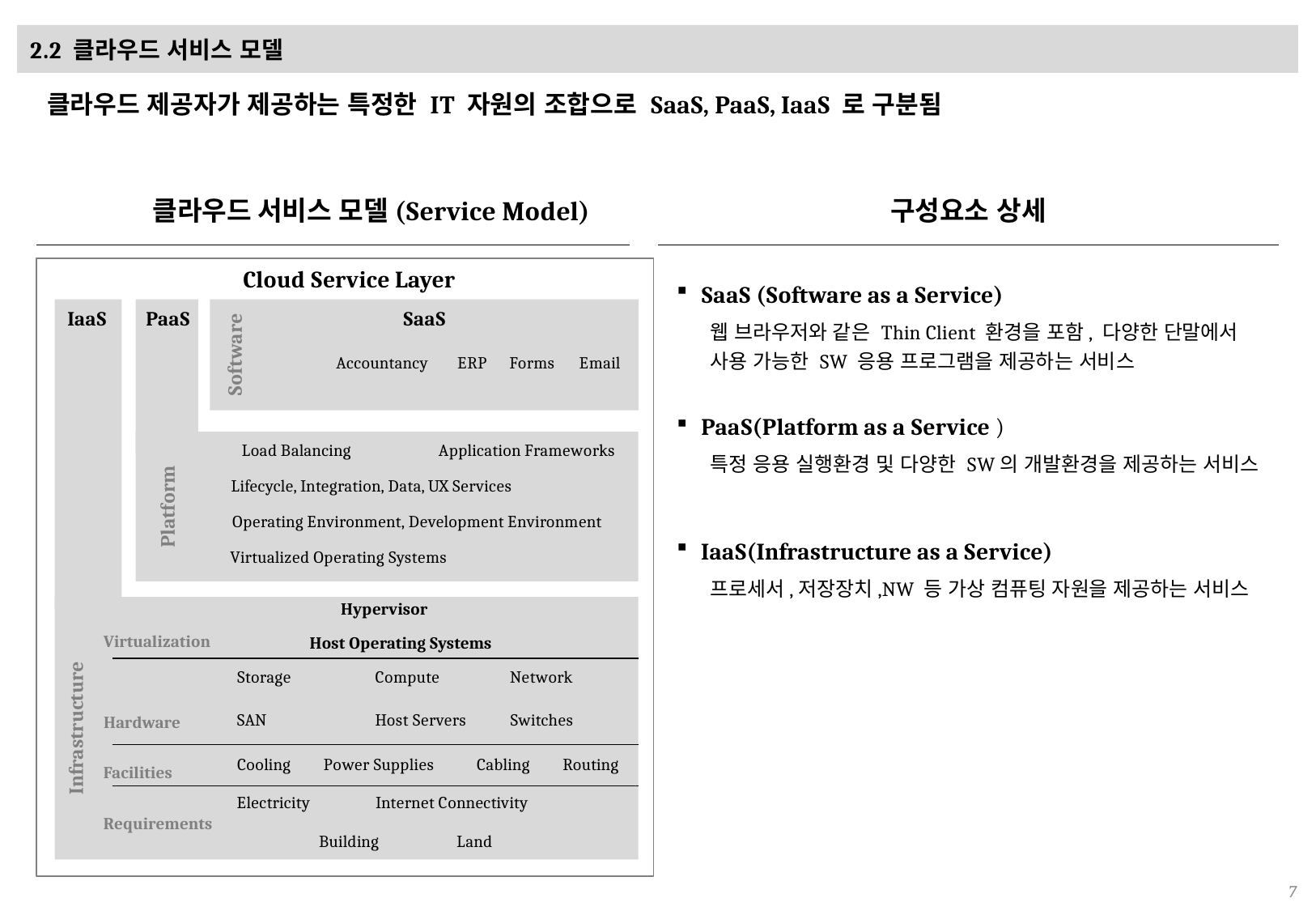

# 2.2 클라우드 서비스 모델
클라우드 제공자가 제공하는 특정한 IT 자원의 조합으로 SaaS, PaaS, IaaS 로 구분됨
클라우드 서비스 모델(Service Model)
구성요소 상세

Cloud Service Layer
SaaS (Software as a Service)
웹 브라우저와 같은 Thin Client 환경을 포함, 다양한 단말에서 사용 가능한 SW 응용 프로그램을 제공하는 서비스

IaaS
PaaS

SaaS
Software
Accountancy
ERP
Forms
Email

Load Balancing
Application Frameworks
Lifecycle, Integration, Data, UX Services
Platform
Operating Environment, Development Environment
Virtualized Operating Systems
Hypervisor
Host Operating Systems
Storage
Compute
Network
SAN
Host Servers
Switches
Cooling
Power Supplies
Cabling
Routing
Electricity
Internet Connectivity
Building
Land

Virtualization
Hardware
Infrastructure
Facilities
Requirements
PaaS(Platform as a Service )
특정 응용 실행환경 및 다양한 SW의 개발환경을 제공하는 서비스
IaaS(Infrastructure as a Service)
프로세서,저장장치,NW 등 가상 컴퓨팅 자원을 제공하는 서비스